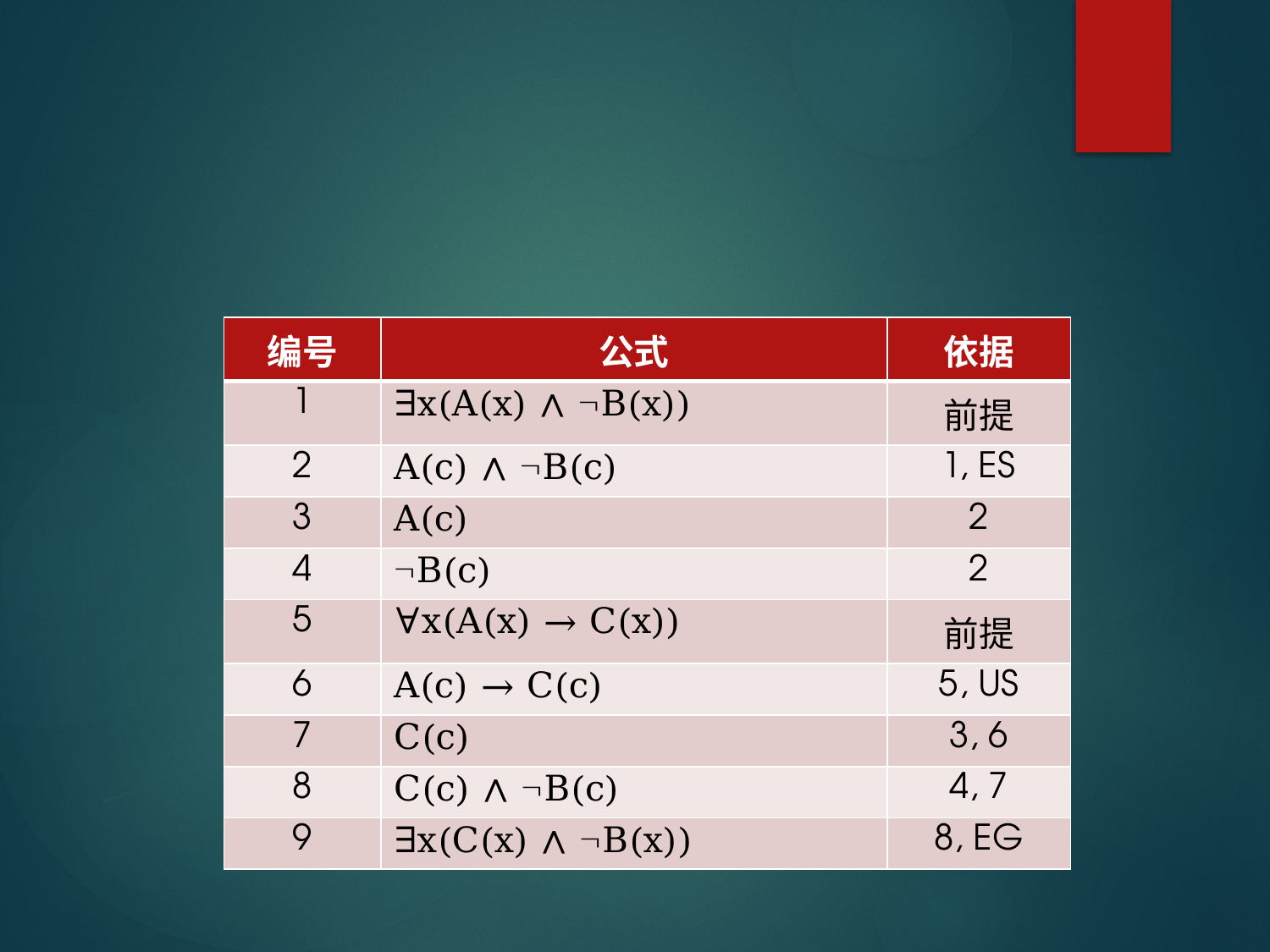

#

| 编号 | 公式 | 依据 |
| --- | --- | --- |
| 1 | ∃x(A(x) ∧ ¬B(x)) | 前提 |
| 2 | A(c) ∧ ¬B(c) | 1, ES |
| 3 | A(c) | 2 |
| 4 | ¬B(c) | 2 |
| 5 | ∀x(A(x) → C(x)) | 前提 |
| 6 | A(c) → C(c) | 5, US |
| 7 | C(c) | 3, 6 |
| 8 | C(c) ∧ ¬B(c) | 4, 7 |
| 9 | ∃x(C(x) ∧ ¬B(x)) | 8, EG |